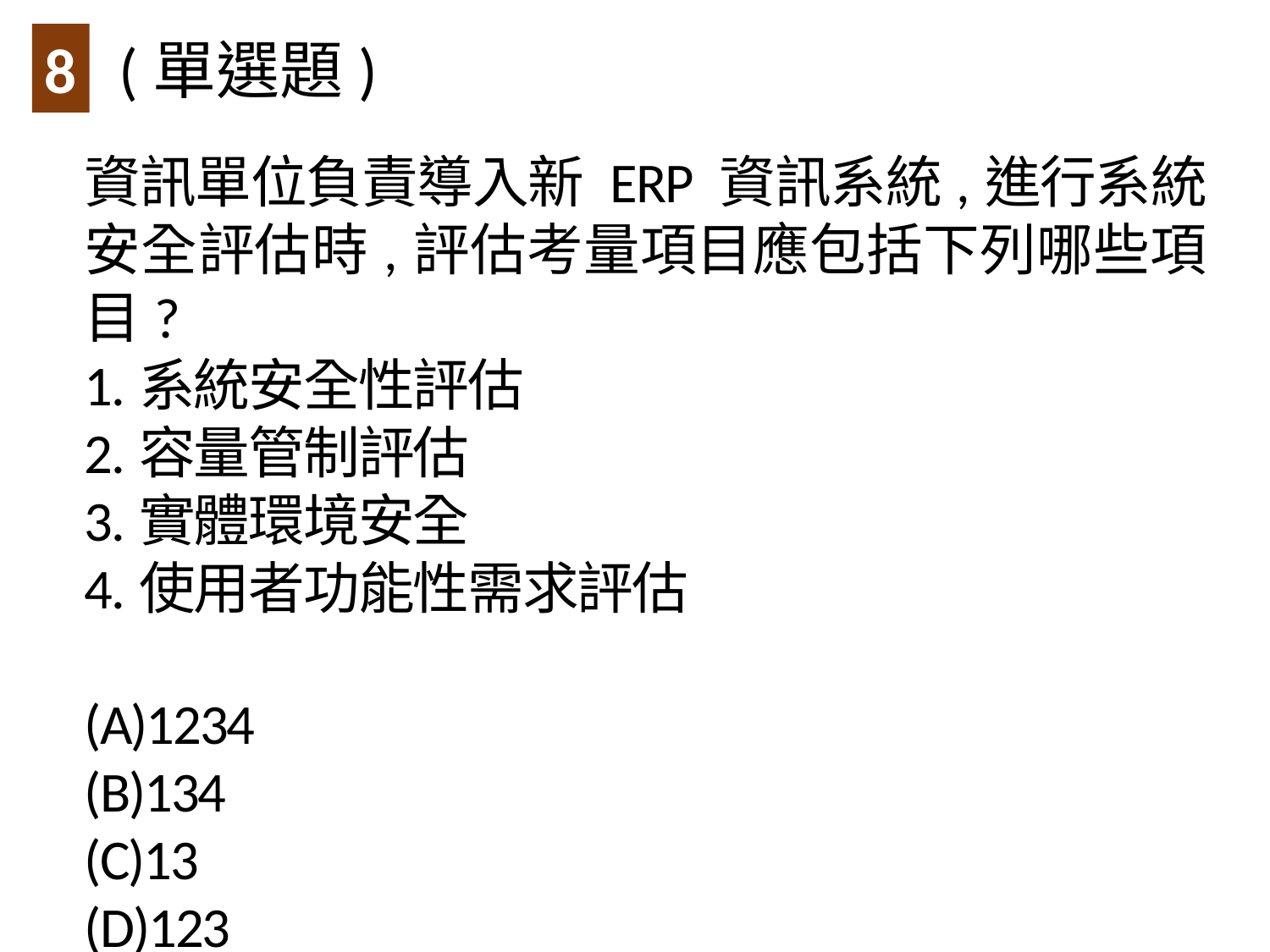

(單選題)
8
資訊單位負責導入新 ERP 資訊系統,進行系統安全評估時,評估考量項目應包括下列哪些項目?
1.系統安全性評估
2.容量管制評估
3.實體環境安全
4.使用者功能性需求評估

(A)1234
(B)134
(C)13
(D)123